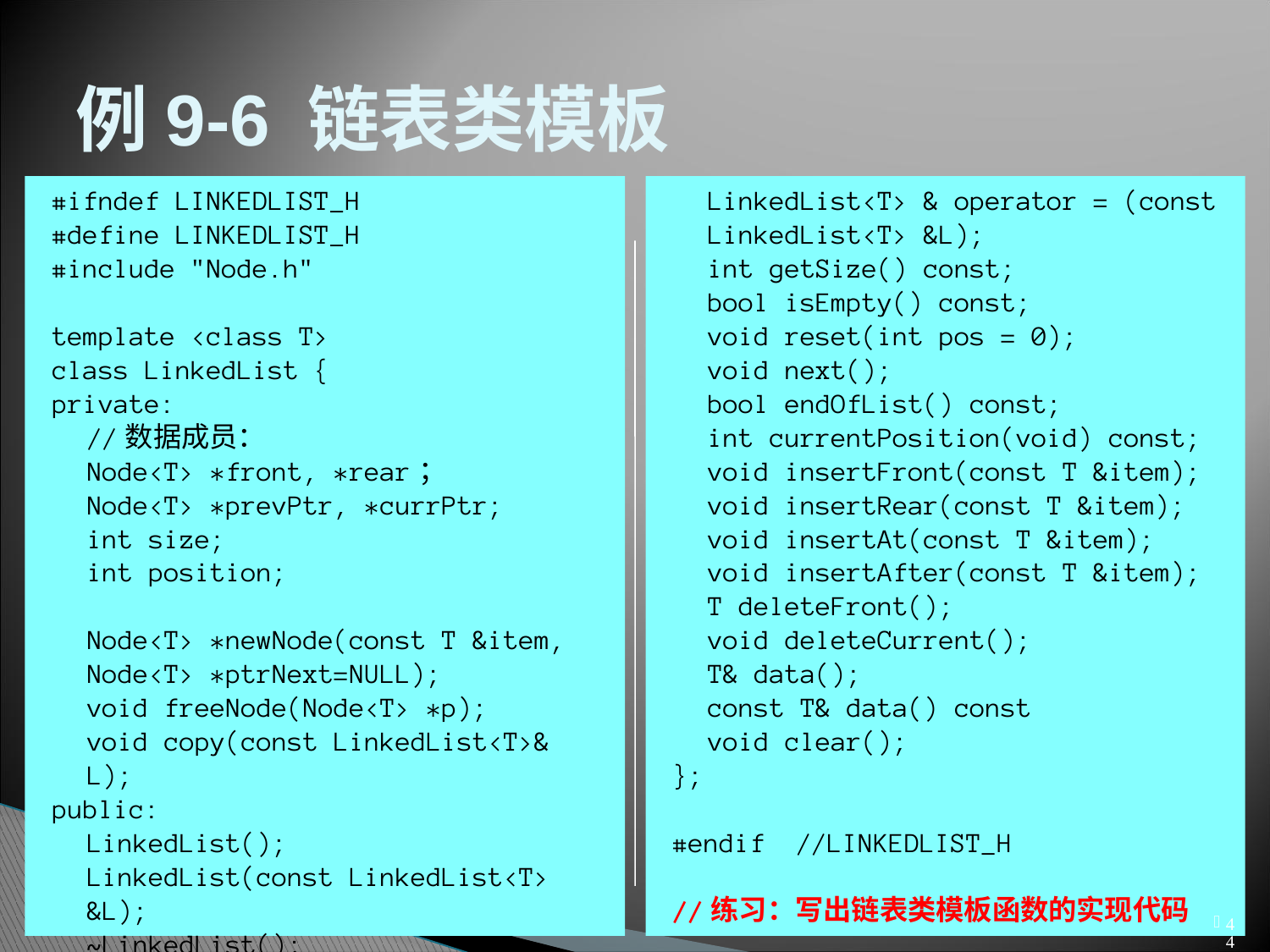

# 例9-6 链表类模板
#ifndef LINKEDLIST_H
#define LINKEDLIST_H
#include "Node.h"

template <class T>
class LinkedList {
private:
	//数据成员：
	Node<T> *front, *rear；
	Node<T> *prevPtr, *currPtr;
	int size;
	int position;

	Node<T> *newNode(const T &item, Node<T> *ptrNext=NULL);
	void freeNode(Node<T> *p);
	void copy(const LinkedList<T>& L);
public:
	LinkedList();
	LinkedList(const LinkedList<T> &L);
	~LinkedList();

	LinkedList<T> & operator = (const LinkedList<T> &L);
	int getSize() const;
	bool isEmpty() const;
	void reset(int pos = 0);
	void next();
	bool endOfList() const;
	int currentPosition(void) const;
	void insertFront(const T &item);
	void insertRear(const T &item);
	void insertAt(const T &item);
	void insertAfter(const T &item);
	T deleteFront();
	void deleteCurrent();
	T& data();
	const T& data() const
	void clear();
};

#endif  //LINKEDLIST_H

//练习：写出链表类模板函数的实现代码

44